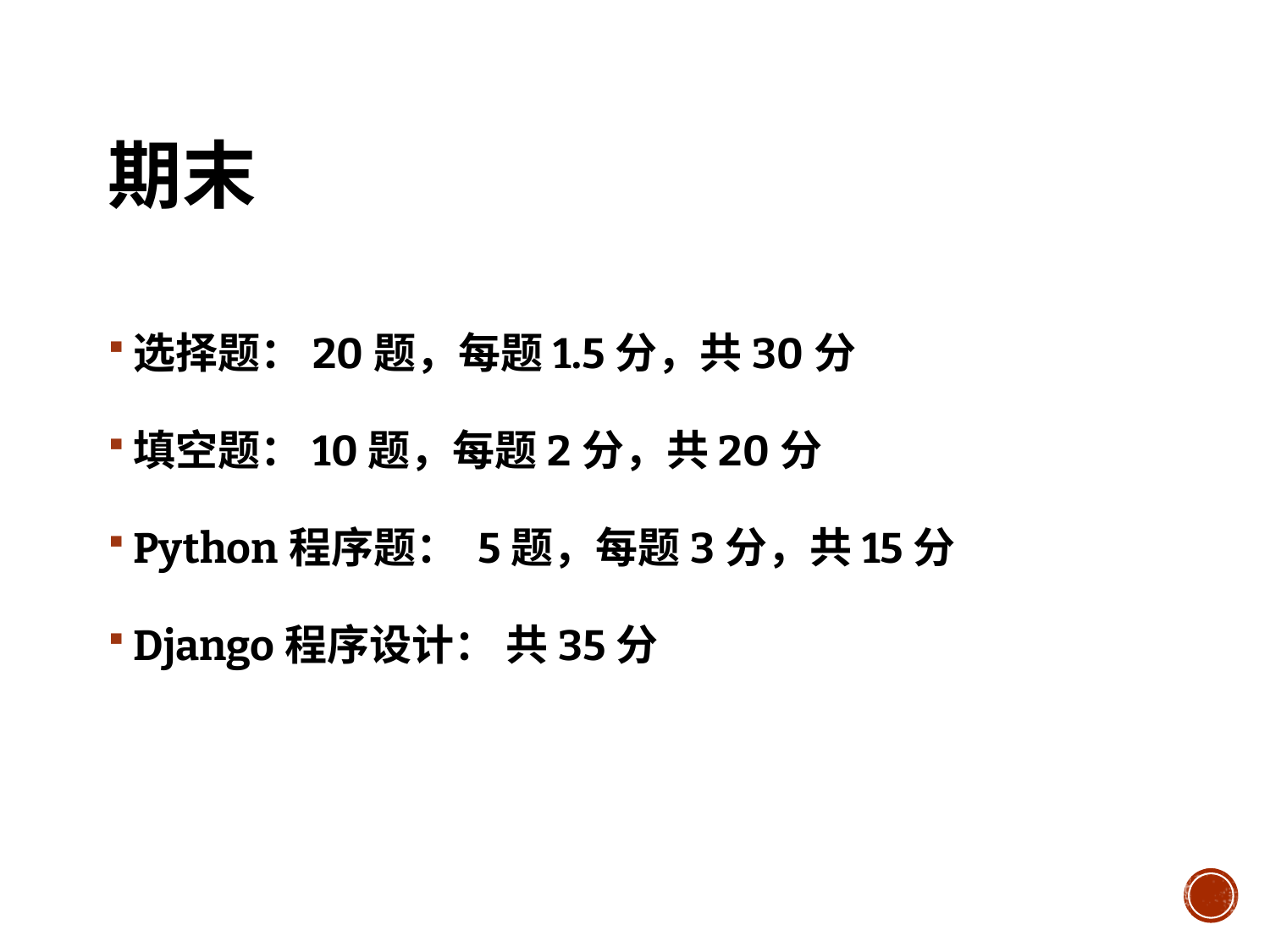

# 期末
选择题：20题，每题1.5分，共30分
填空题：10题，每题2分，共20分
Python程序题： 5题，每题3分，共15分
Django程序设计： 共35分